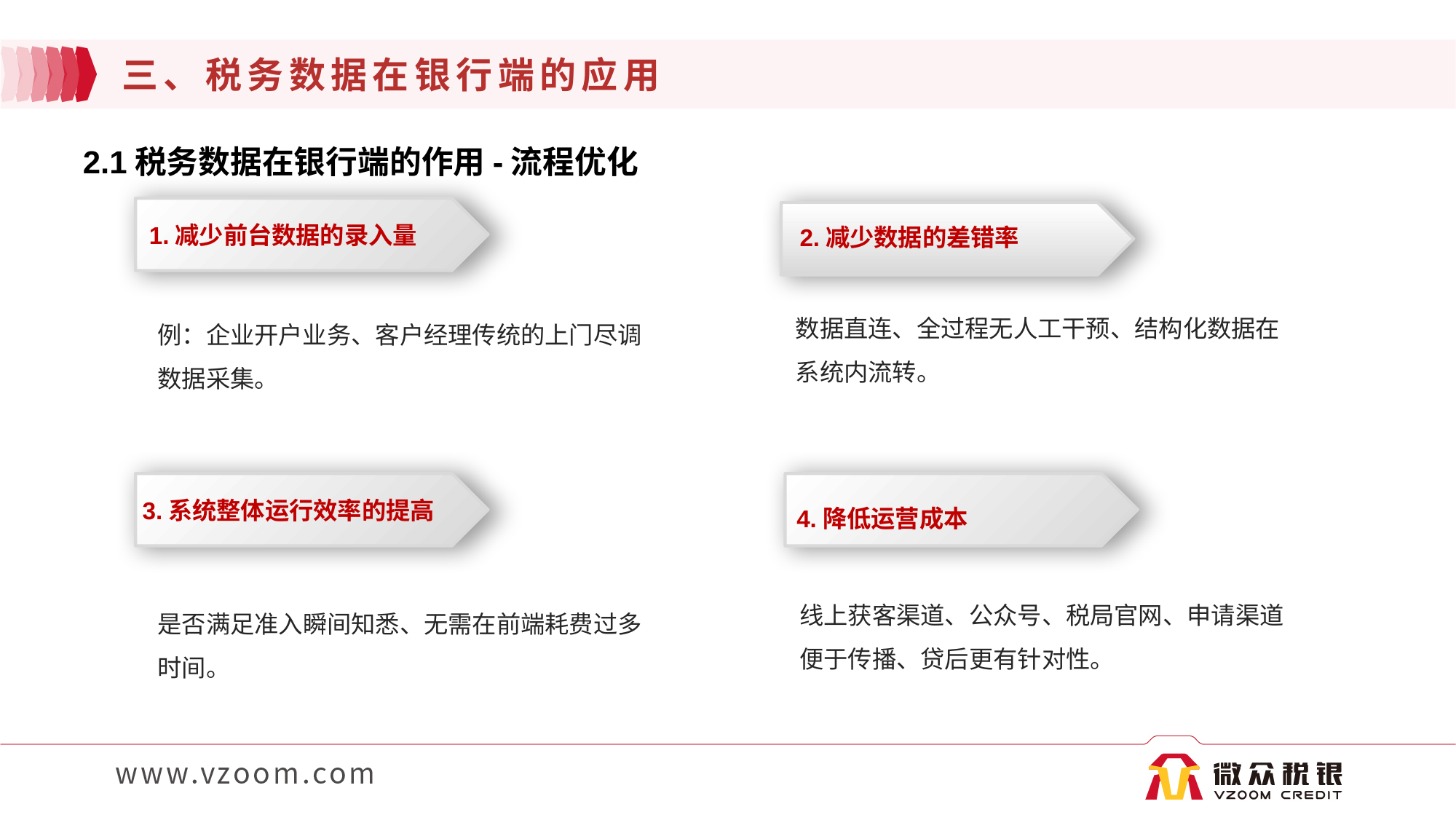

# 三、税务数据在银行端的应用
        2.1税务数据在银行端的作用-流程优化
1.减少前台数据的录入量

2.减少数据的差错率
数据直连、全过程无人工干预、结构化数据在系统内流转。
例：企业开户业务、客户经理传统的上门尽调数据采集。
3.系统整体运行效率的提高

4.降低运营成本
线上获客渠道、公众号、税局官网、申请渠道便于传播、贷后更有针对性。
是否满足准入瞬间知悉、无需在前端耗费过多时间。